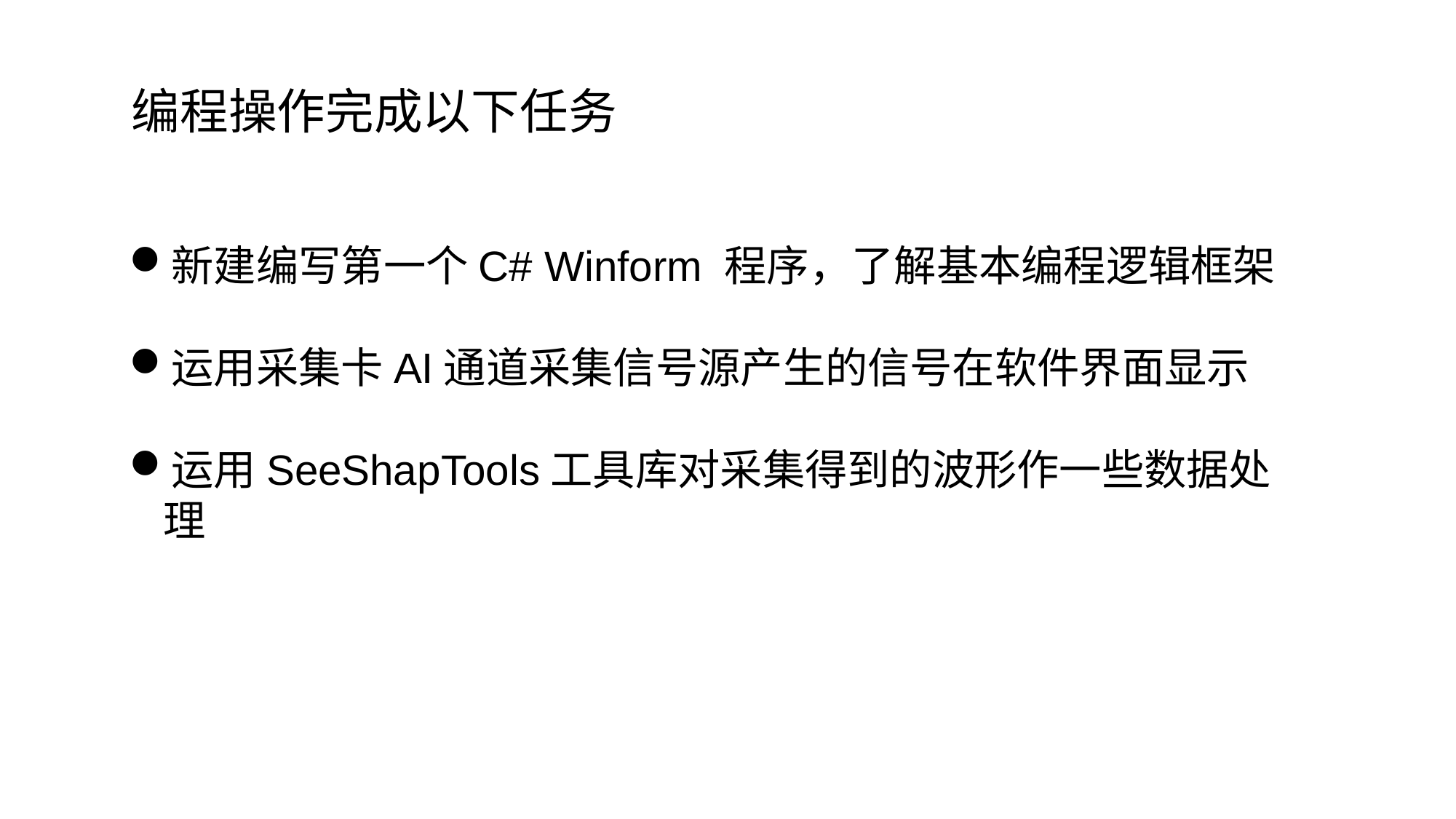

编程操作完成以下任务
新建编写第一个C# Winform 程序，了解基本编程逻辑框架

运用采集卡AI通道采集信号源产生的信号在软件界面显示

运用SeeShapTools工具库对采集得到的波形作一些数据处理